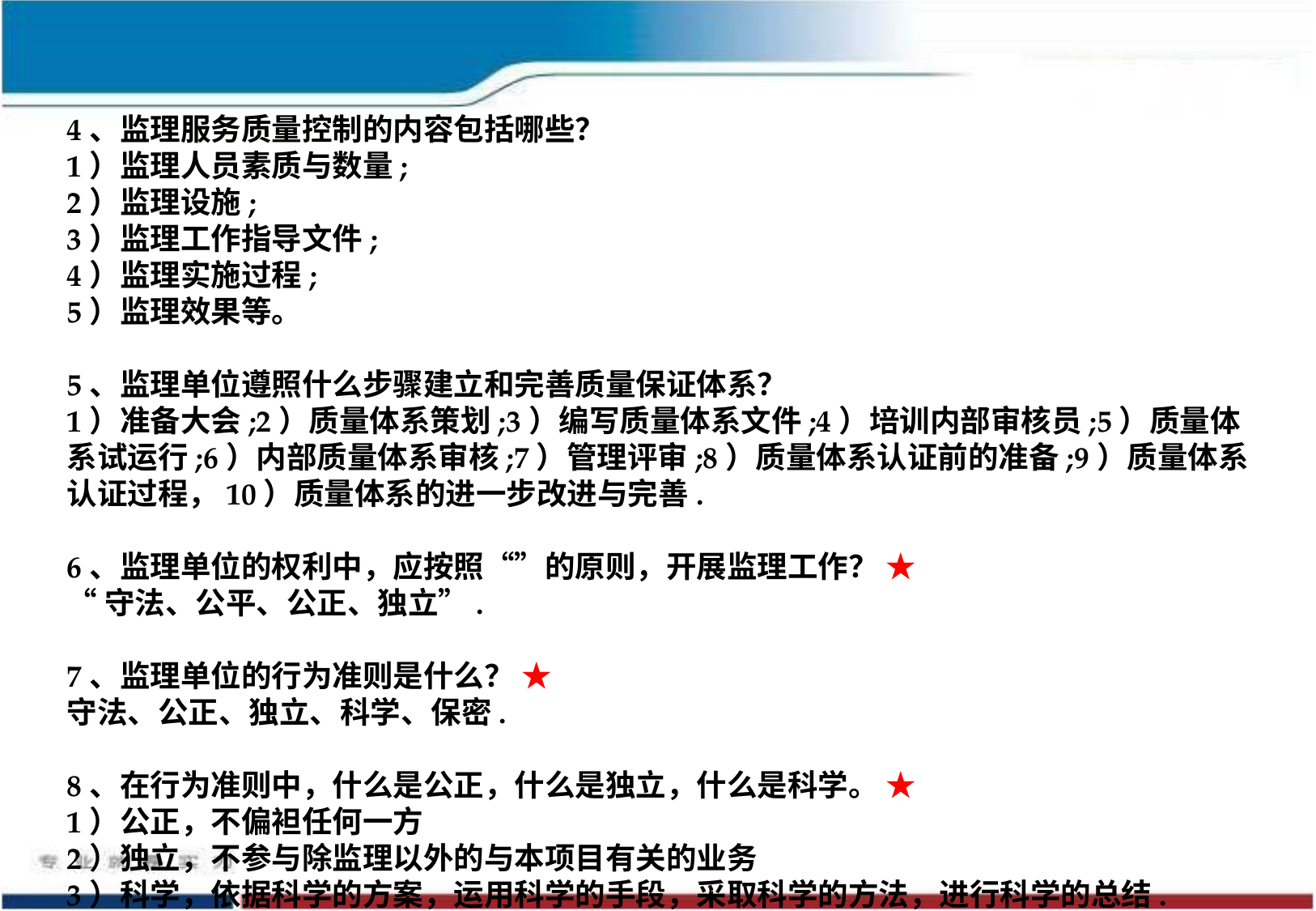

4、监理服务质量控制的内容包括哪些？
1）监理人员素质与数量;
2）监理设施;
3）监理工作指导文件;
4）监理实施过程;
5）监理效果等。

5、监理单位遵照什么步骤建立和完善质量保证体系？
1）准备大会;2）质量体系策划;3）编写质量体系文件;4）培训内部审核员;5）质量体系试运行;6）内部质量体系审核;7）管理评审;8）质量体系认证前的准备;9）质量体系认证过程，10）质量体系的进一步改进与完善.

6、监理单位的权利中，应按照“”的原则，开展监理工作？ ★
“守法、公平、公正、独立”.

7、监理单位的行为准则是什么？ ★
守法、公正、独立、科学、保密.

8、在行为准则中，什么是公正，什么是独立，什么是科学。 ★
1）公正，不偏袒任何一方
2）独立，不参与除监理以外的与本项目有关的业务
3）科学，依据科学的方案，运用科学的手段，采取科学的方法，进行科学的总结.